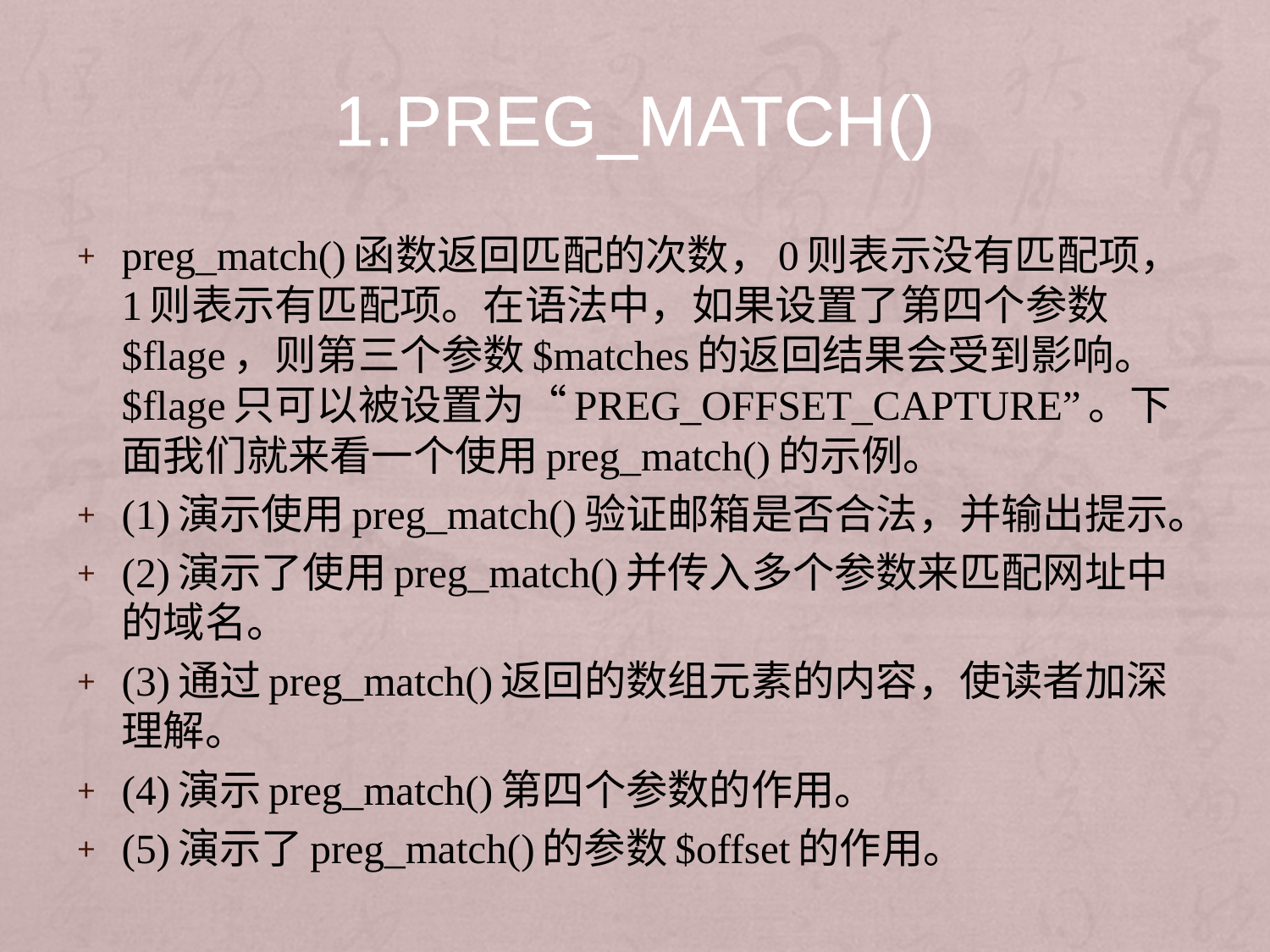

# 1.preg_match()
preg_match()函数返回匹配的次数，0则表示没有匹配项，1则表示有匹配项。在语法中，如果设置了第四个参数$flage，则第三个参数$matches的返回结果会受到影响。$flage只可以被设置为“PREG_OFFSET_CAPTURE”。下面我们就来看一个使用preg_match()的示例。
(1)演示使用preg_match()验证邮箱是否合法，并输出提示。
(2)演示了使用preg_match()并传入多个参数来匹配网址中的域名。
(3)通过preg_match()返回的数组元素的内容，使读者加深理解。
(4)演示preg_match()第四个参数的作用。
(5)演示了preg_match()的参数$offset的作用。